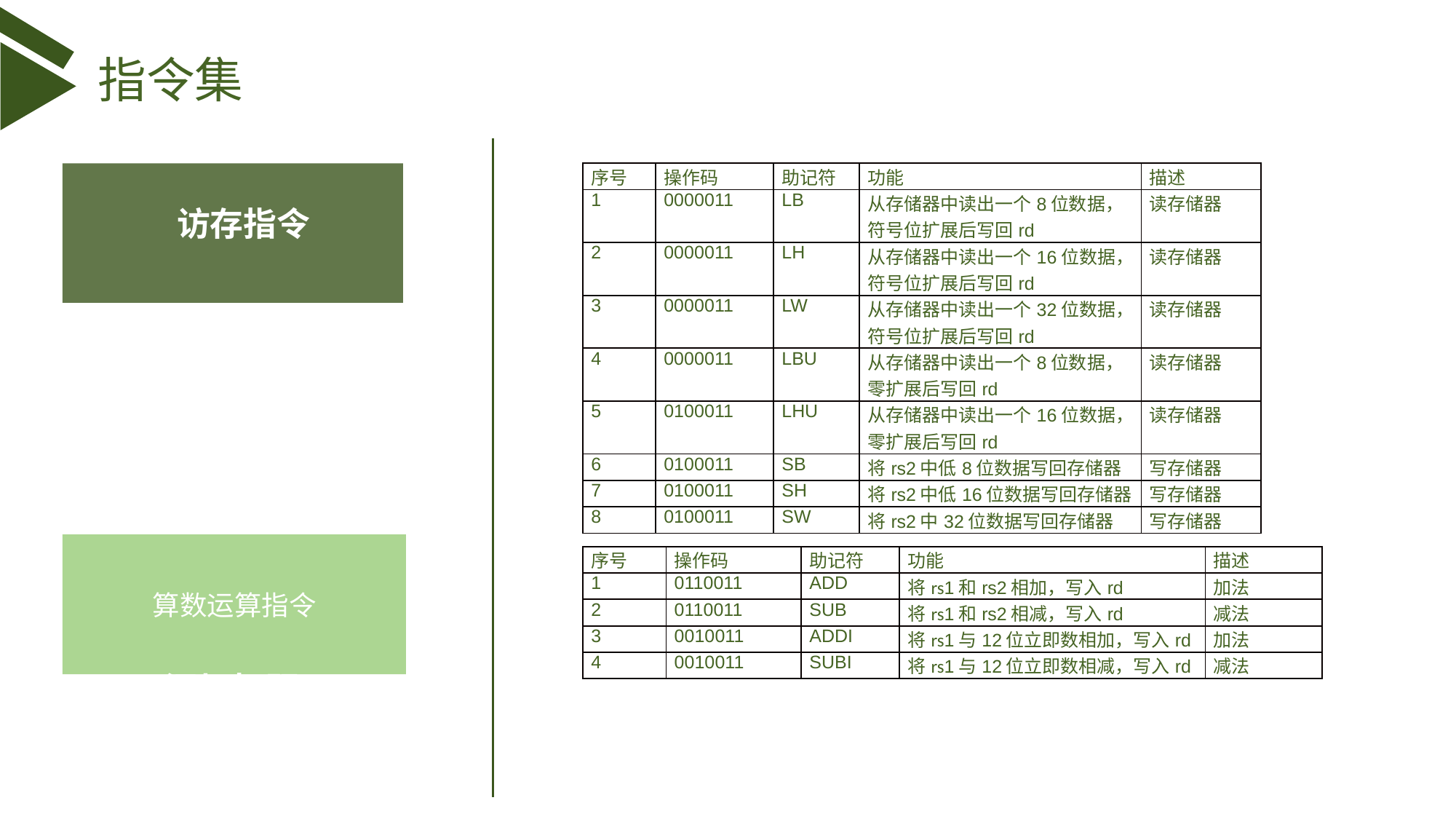

指令集

| 序号 | 操作码 | 助记符 | 功能 | 描述 |
| --- | --- | --- | --- | --- |
| 1 | 0000011 | LB | 从存储器中读出一个8位数据，符号位扩展后写回rd | 读存储器 |
| 2 | 0000011 | LH | 从存储器中读出一个16位数据，符号位扩展后写回rd | 读存储器 |
| 3 | 0000011 | LW | 从存储器中读出一个32位数据，符号位扩展后写回rd | 读存储器 |
| 4 | 0000011 | LBU | 从存储器中读出一个8位数据，零扩展后写回rd | 读存储器 |
| 5 | 0100011 | LHU | 从存储器中读出一个16位数据，零扩展后写回rd | 读存储器 |
| 6 | 0100011 | SB | 将rs2中低8位数据写回存储器 | 写存储器 |
| 7 | 0100011 | SH | 将rs2中低16位数据写回存储器 | 写存储器 |
| 8 | 0100011 | SW | 将rs2中32位数据写回存储器 | 写存储器 |

访存指令
算数运算指令
算数运算指令
| 序号 | 操作码 | 助记符 | 功能 | 描述 |
| --- | --- | --- | --- | --- |
| 1 | 0110011 | ADD | 将rs1和rs2相加，写入rd | 加法 |
| 2 | 0110011 | SUB | 将rs1和rs2相减，写入rd | 减法 |
| 3 | 0010011 | ADDI | 将rs1与12位立即数相加，写入rd | 加法 |
| 4 | 0010011 | SUBI | 将rs1与12位立即数相减，写入rd | 减法 |
添加标题